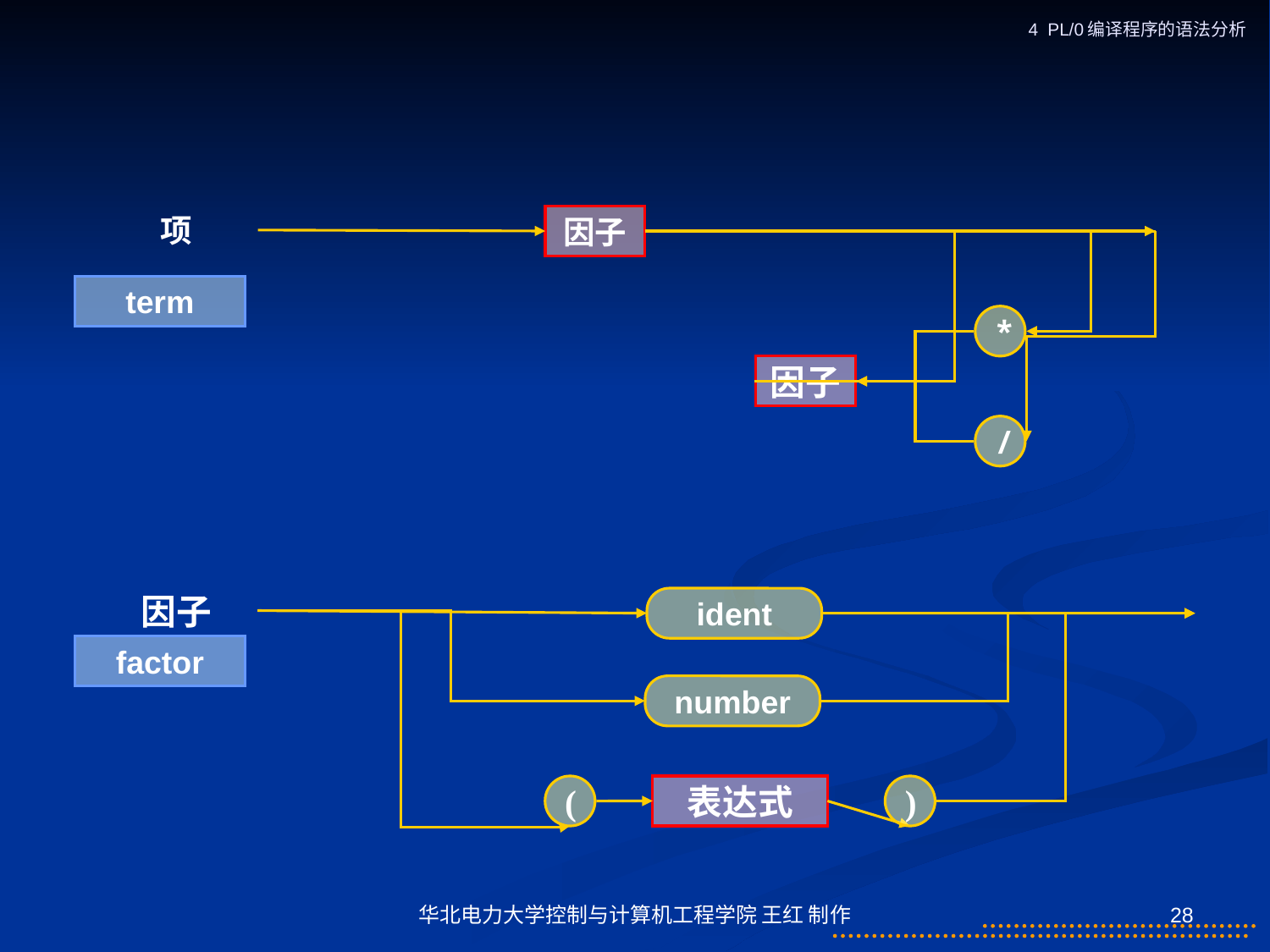

4  PL/0编译程序的语法分析
项
因子

*
因子
/
term
因子

ident
number
(
表达式
)
factor
华北电力大学控制与计算机工程学院 王红 制作
28